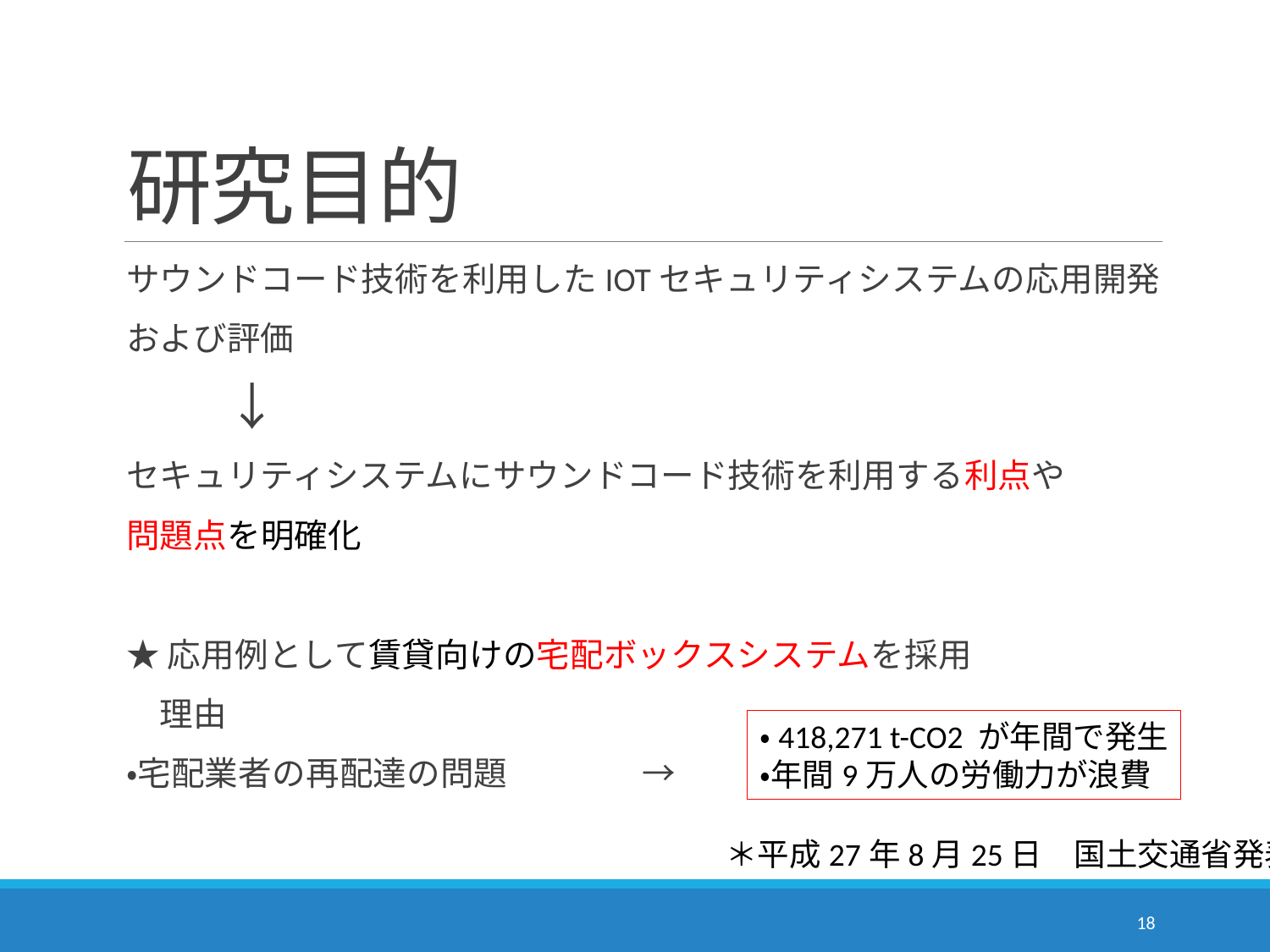

# 研究目的
サウンドコード技術を利用したIOTセキュリティシステムの応用開発
および評価
　　　↓
セキュリティシステムにサウンドコード技術を利用する利点や
問題点を明確化

★応用例として賃貸向けの宅配ボックスシステムを採用
　理由
・宅配業者の再配達の問題　　　　→
・418,271 t-CO2 が年間で発生
・年間9万人の労働力が浪費
＊平成27年8月25日　国土交通省発表
18